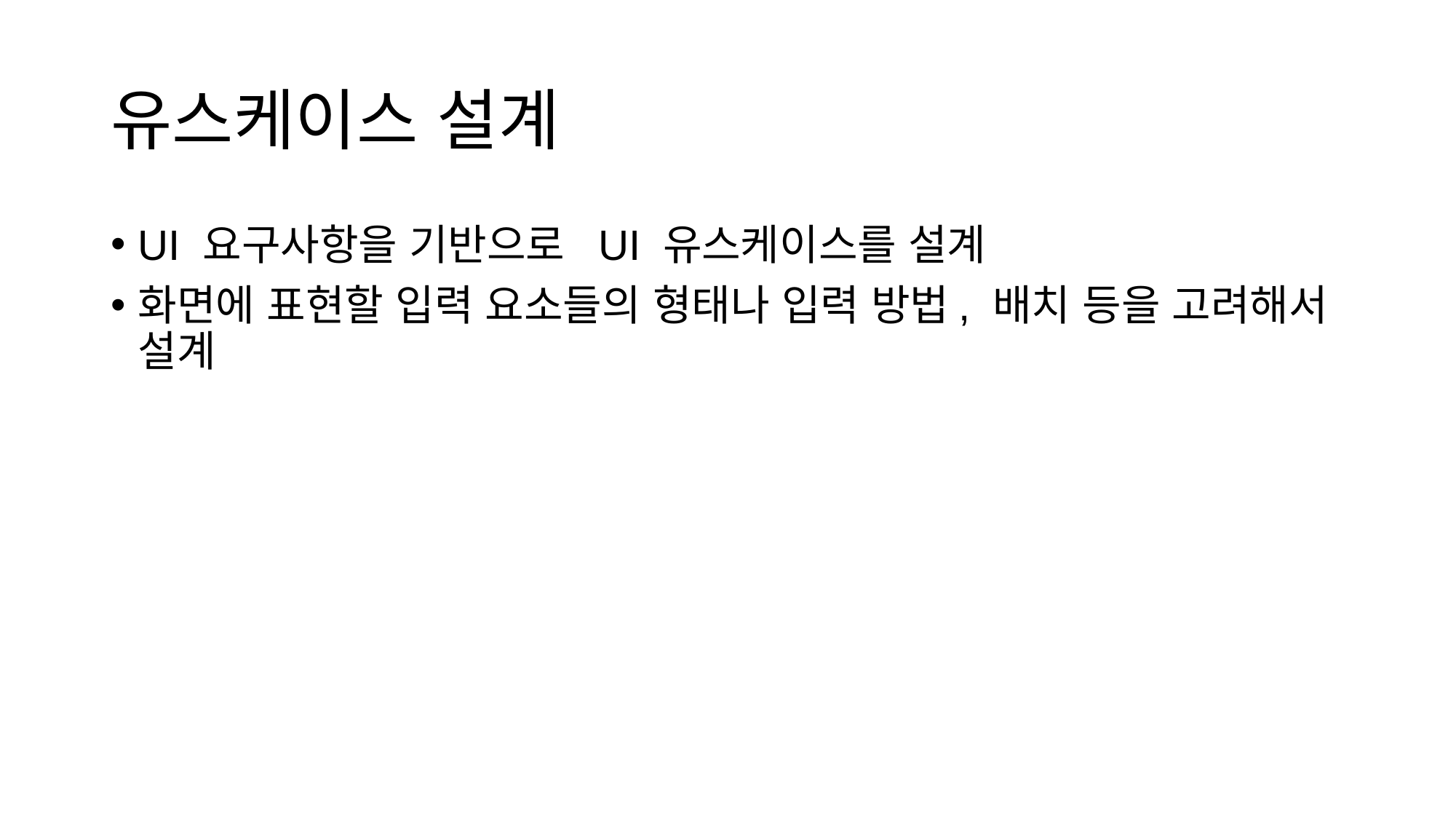

# 유스케이스 설계
UI 요구사항을 기반으로  UI 유스케이스를 설계
화면에 표현할 입력 요소들의 형태나 입력 방법, 배치 등을 고려해서 설계